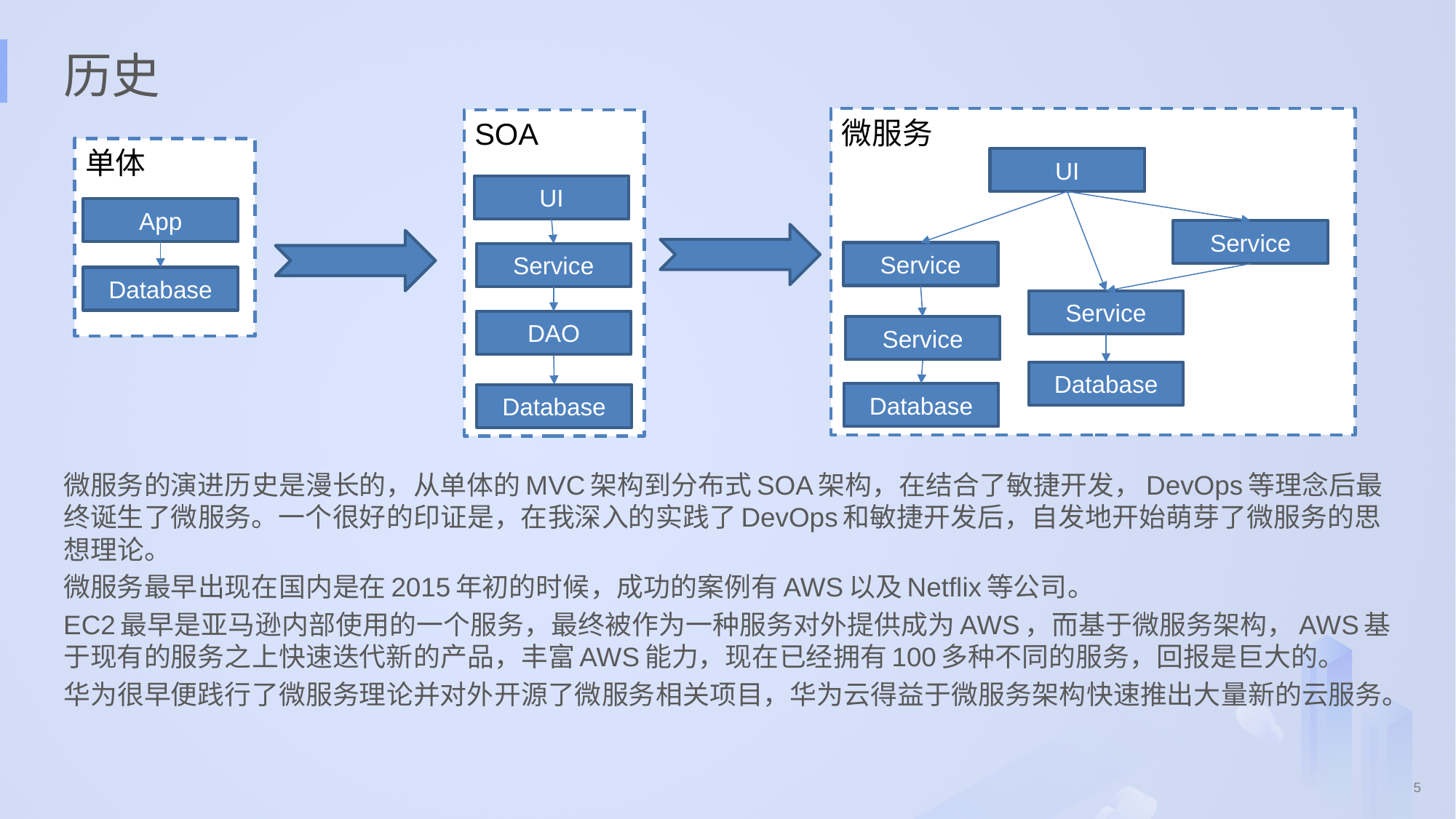

# 历史
微服务
SOA
单体
UI
UI
App
Service

Service
Service
Database
Service
DAO
Service
Database
Database
Database
微服务的演进历史是漫长的，从单体的MVC架构到分布式SOA架构，在结合了敏捷开发，DevOps等理念后最终诞生了微服务。一个很好的印证是，在我深入的实践了DevOps和敏捷开发后，自发地开始萌芽了微服务的思想理论。
微服务最早出现在国内是在2015年初的时候，成功的案例有AWS以及Netflix等公司。
EC2最早是亚马逊内部使用的一个服务，最终被作为一种服务对外提供成为AWS，而基于微服务架构，AWS基于现有的服务之上快速迭代新的产品，丰富AWS能力，现在已经拥有100多种不同的服务，回报是巨大的。
华为很早便践行了微服务理论并对外开源了微服务相关项目，华为云得益于微服务架构快速推出大量新的云服务。